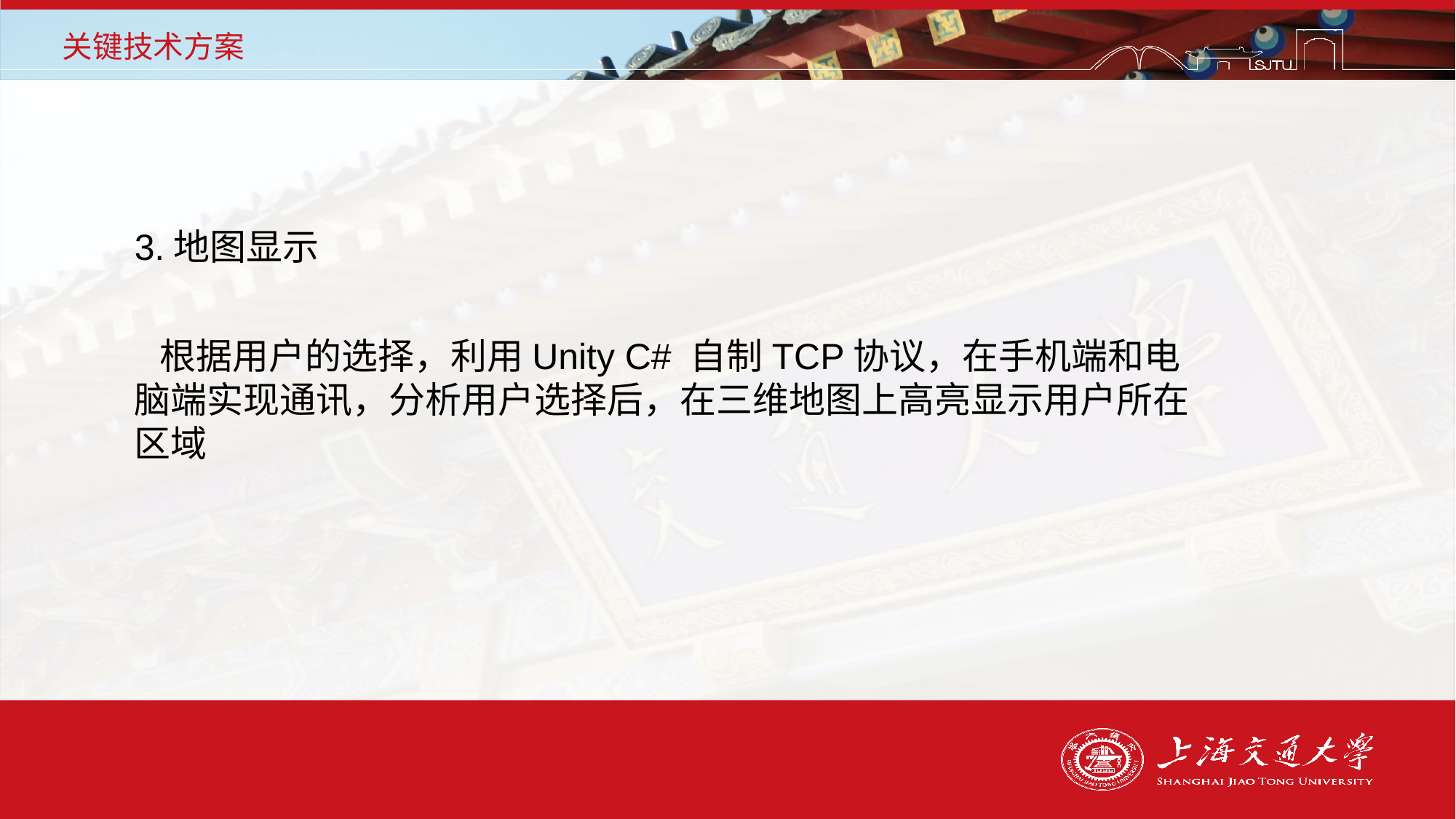

# 关键技术方案
3.地图显示

   根据用户的选择，利用Unity C# 自制TCP协议，在手机端和电脑端实现通讯，分析用户选择后，在三维地图上高亮显示用户所在区域